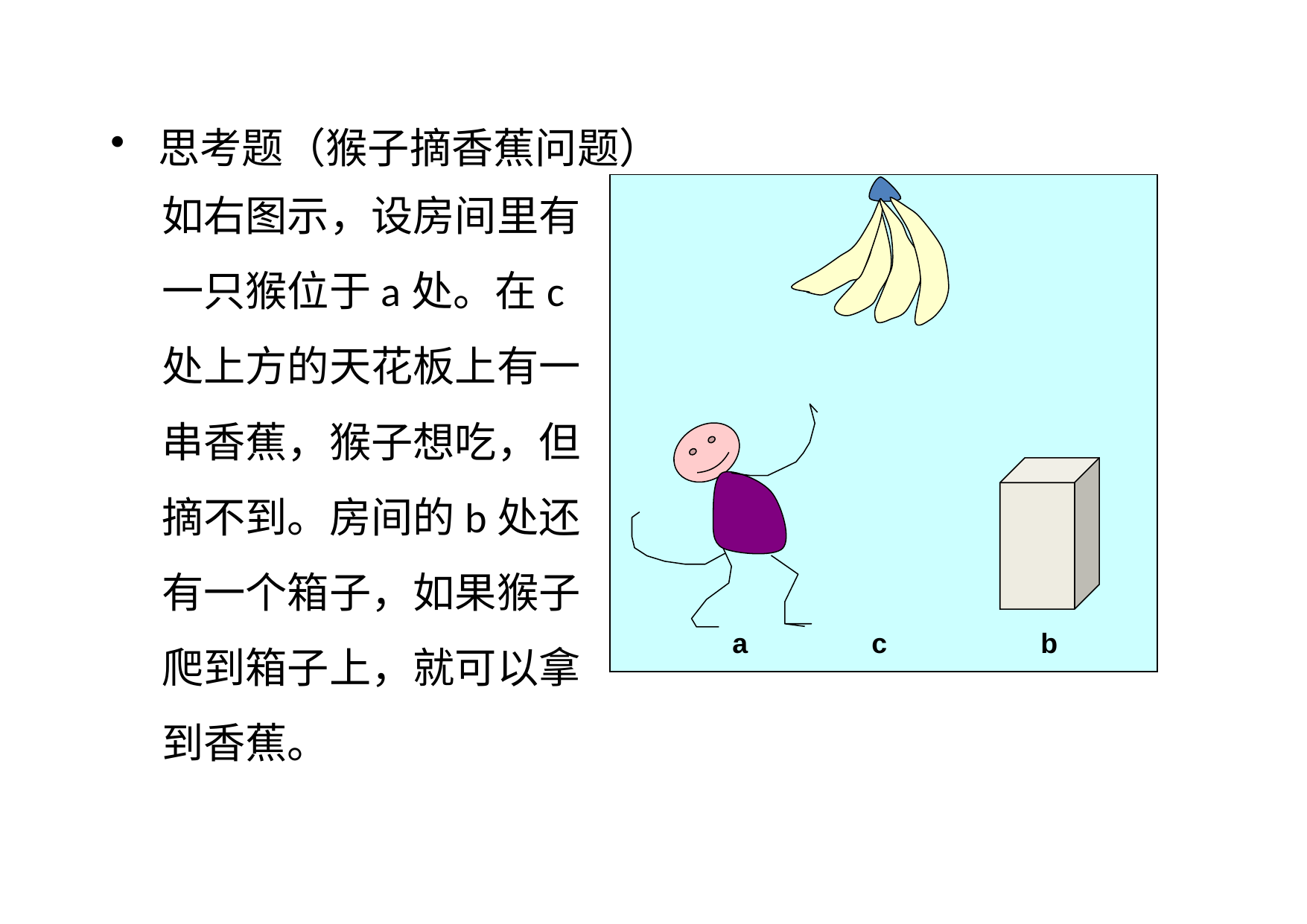

思考题（猴子摘香蕉问题）
如右图示，设房间里有一只猴位于a处。在c处上方的天花板上有一串香蕉，猴子想吃，但摘不到。房间的b处还有一个箱子，如果猴子爬到箱子上，就可以拿到香蕉。

a
c
b

45